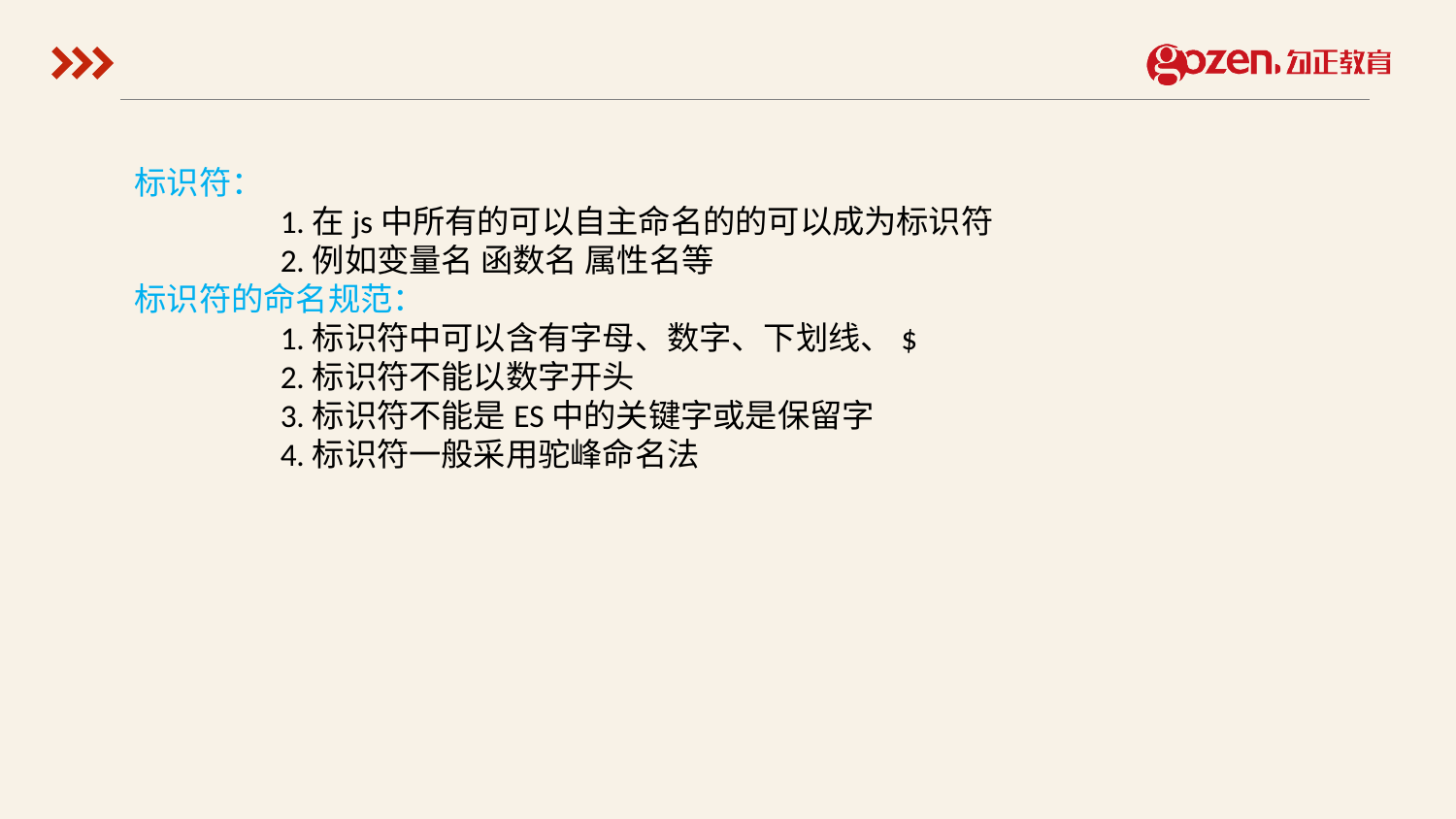

标识符：
	1.在js中所有的可以自主命名的的可以成为标识符
	2.例如变量名 函数名 属性名等
标识符的命名规范：
	1.标识符中可以含有字母、数字、下划线、$
	2.标识符不能以数字开头
	3.标识符不能是ES中的关键字或是保留字
	4.标识符一般采用驼峰命名法